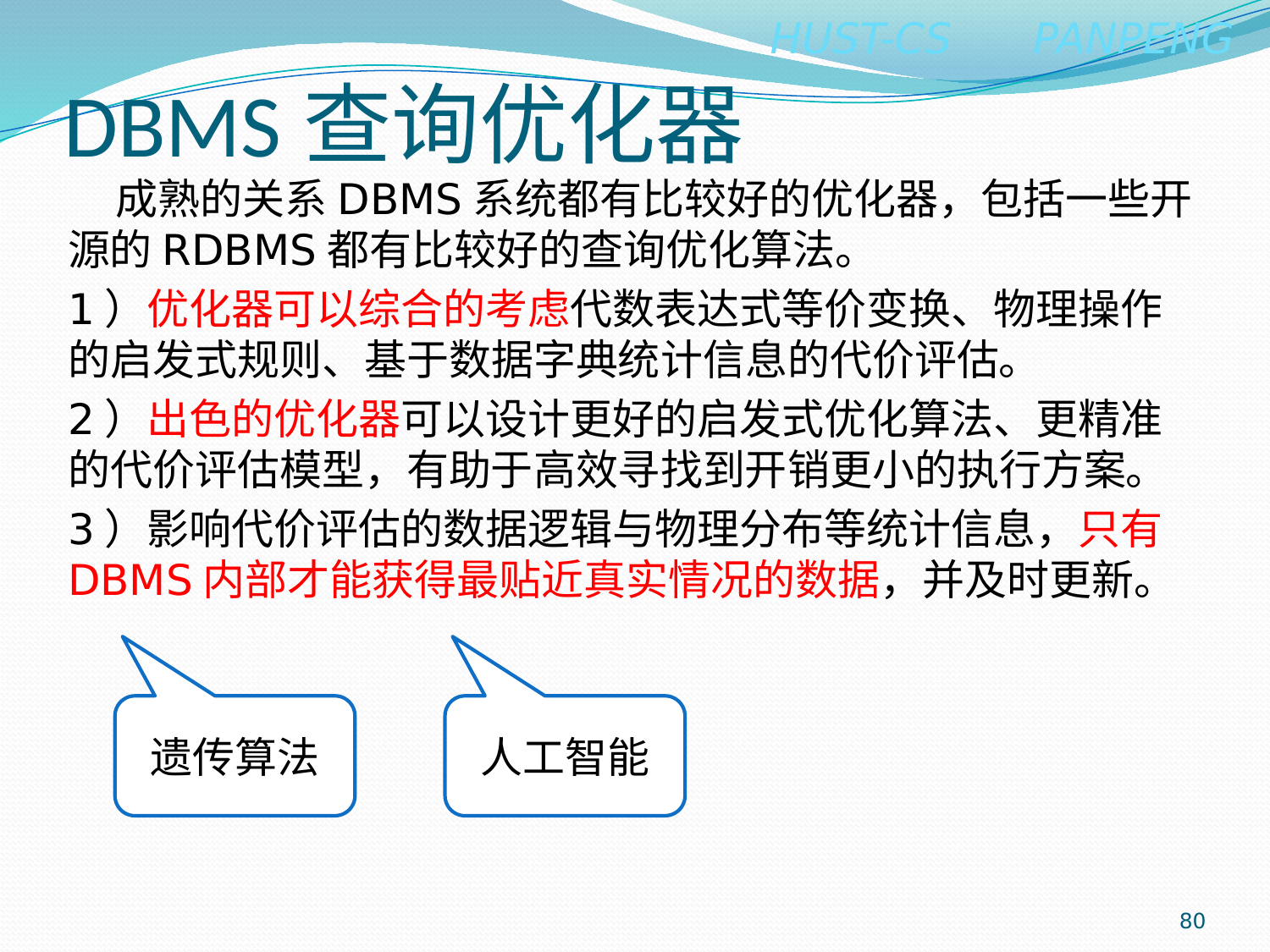

# DBMS查询优化器
    成熟的关系DBMS系统都有比较好的优化器，包括一些开源的RDBMS都有比较好的查询优化算法。
1）优化器可以综合的考虑代数表达式等价变换、物理操作的启发式规则、基于数据字典统计信息的代价评估。
2）出色的优化器可以设计更好的启发式优化算法、更精准的代价评估模型，有助于高效寻找到开销更小的执行方案。
3）影响代价评估的数据逻辑与物理分布等统计信息，只有DBMS内部才能获得最贴近真实情况的数据，并及时更新。
遗传算法
人工智能
80